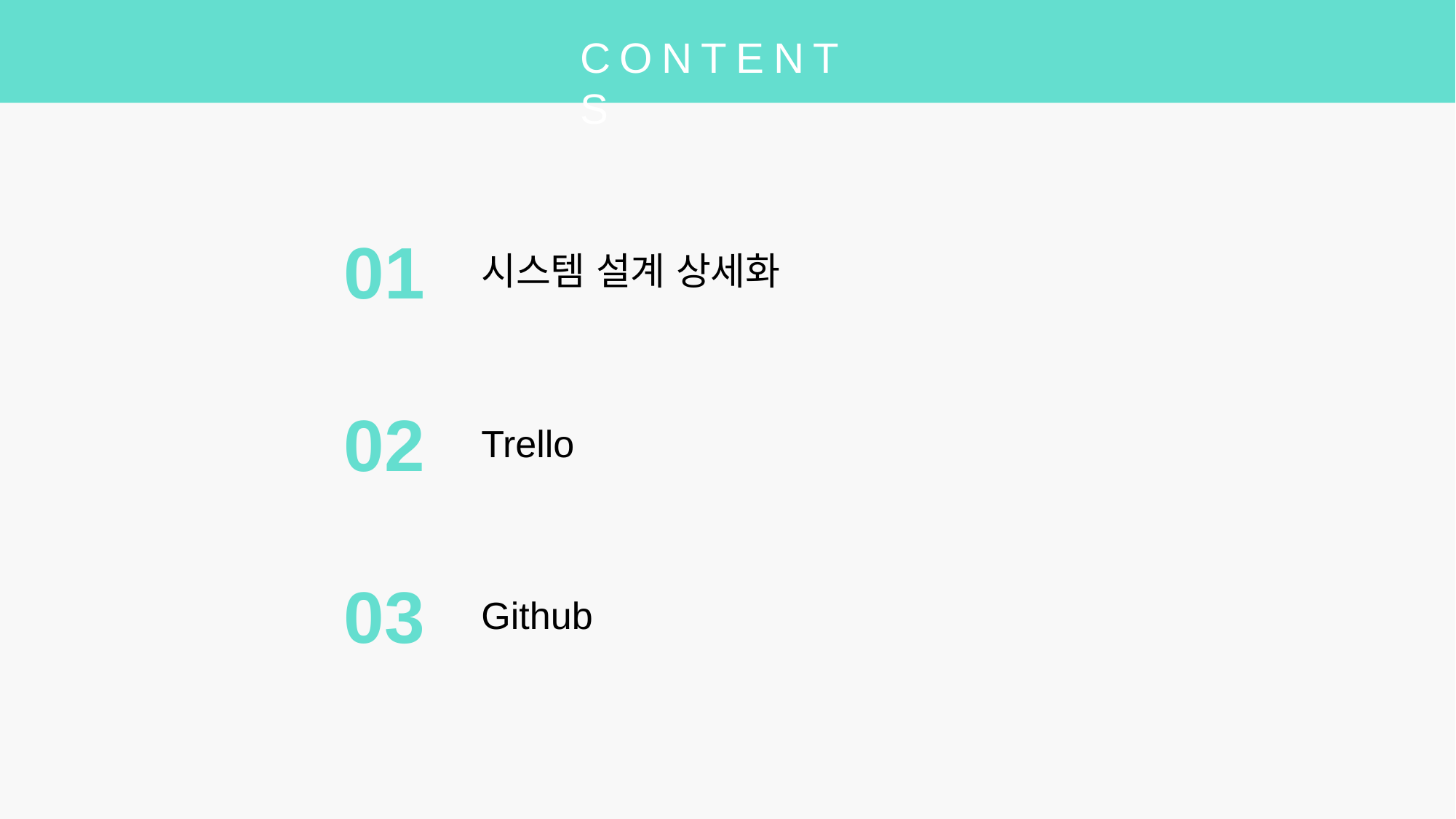

CONTENTS
01
02
시스템 설계 상세화
Trello
03
Github